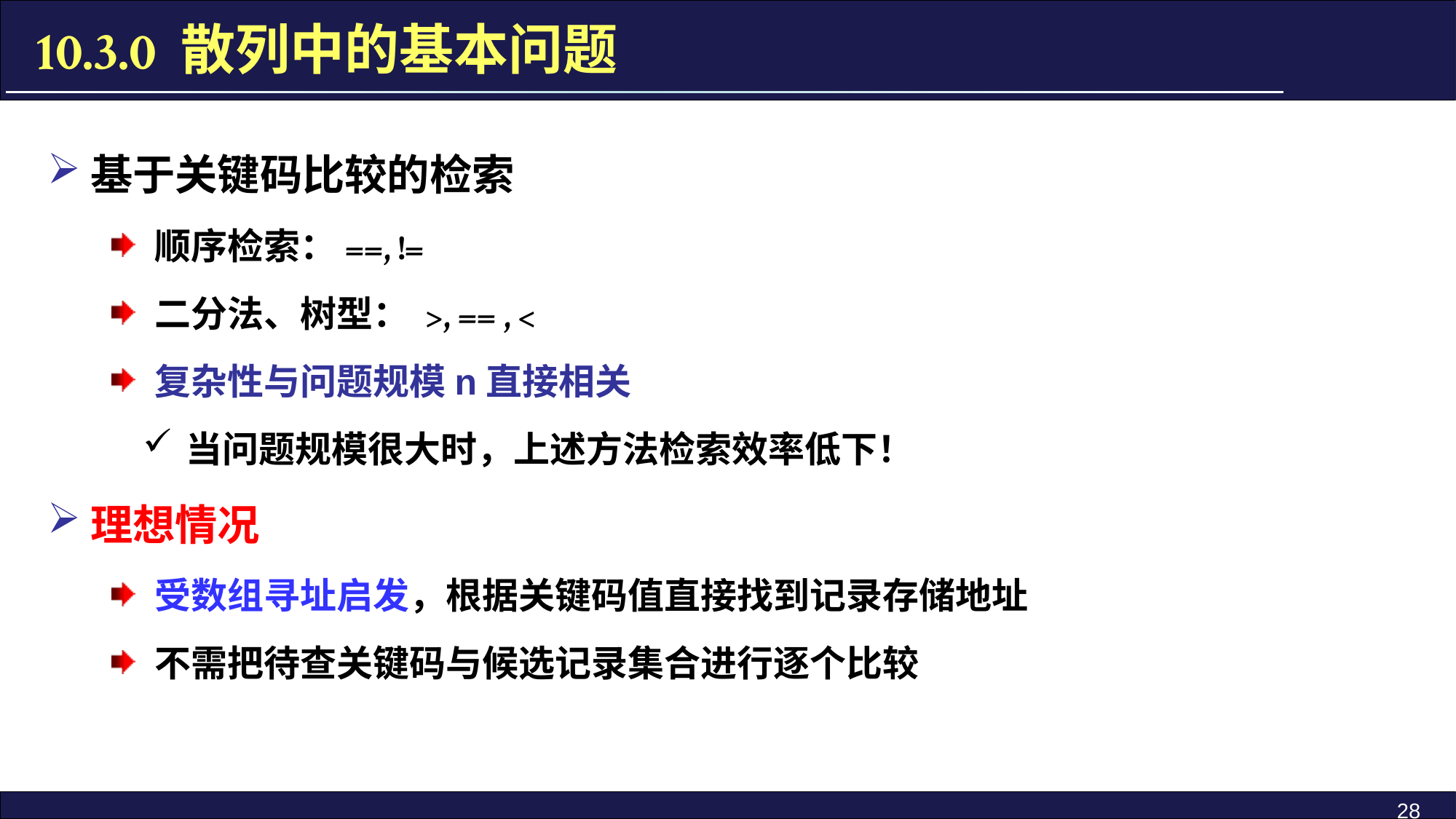

10.3.0 散列中的基本问题
基于关键码比较的检索
顺序检索：==, !=
二分法、树型： >, == , <
复杂性与问题规模n直接相关
当问题规模很大时，上述方法检索效率低下！
理想情况
受数组寻址启发，根据关键码值直接找到记录存储地址
不需把待查关键码与候选记录集合进行逐个比较
28